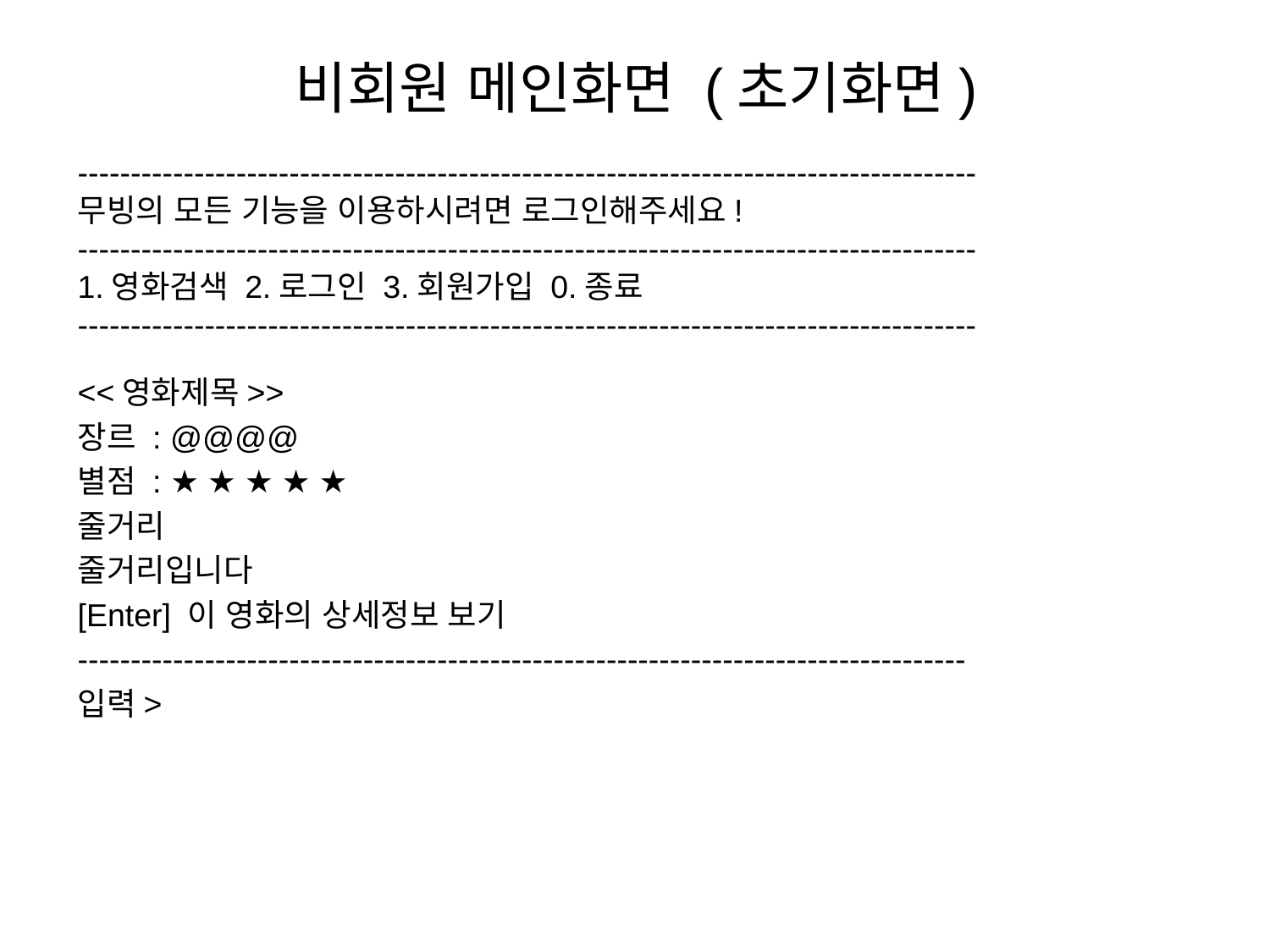

# 비회원 메인화면 (초기화면)
-------------------------------------------------------------------------------------
무빙의 모든 기능을 이용하시려면 로그인해주세요!
-------------------------------------------------------------------------------------
1.영화검색 2.로그인 3.회원가입 0.종료
-------------------------------------------------------------------------------------

<<영화제목>>
장르 : @@@@
별점 : ★ ★ ★ ★ ★
줄거리
줄거리입니다
[Enter] 이 영화의 상세정보 보기
------------------------------------------------------------------------------------
입력>